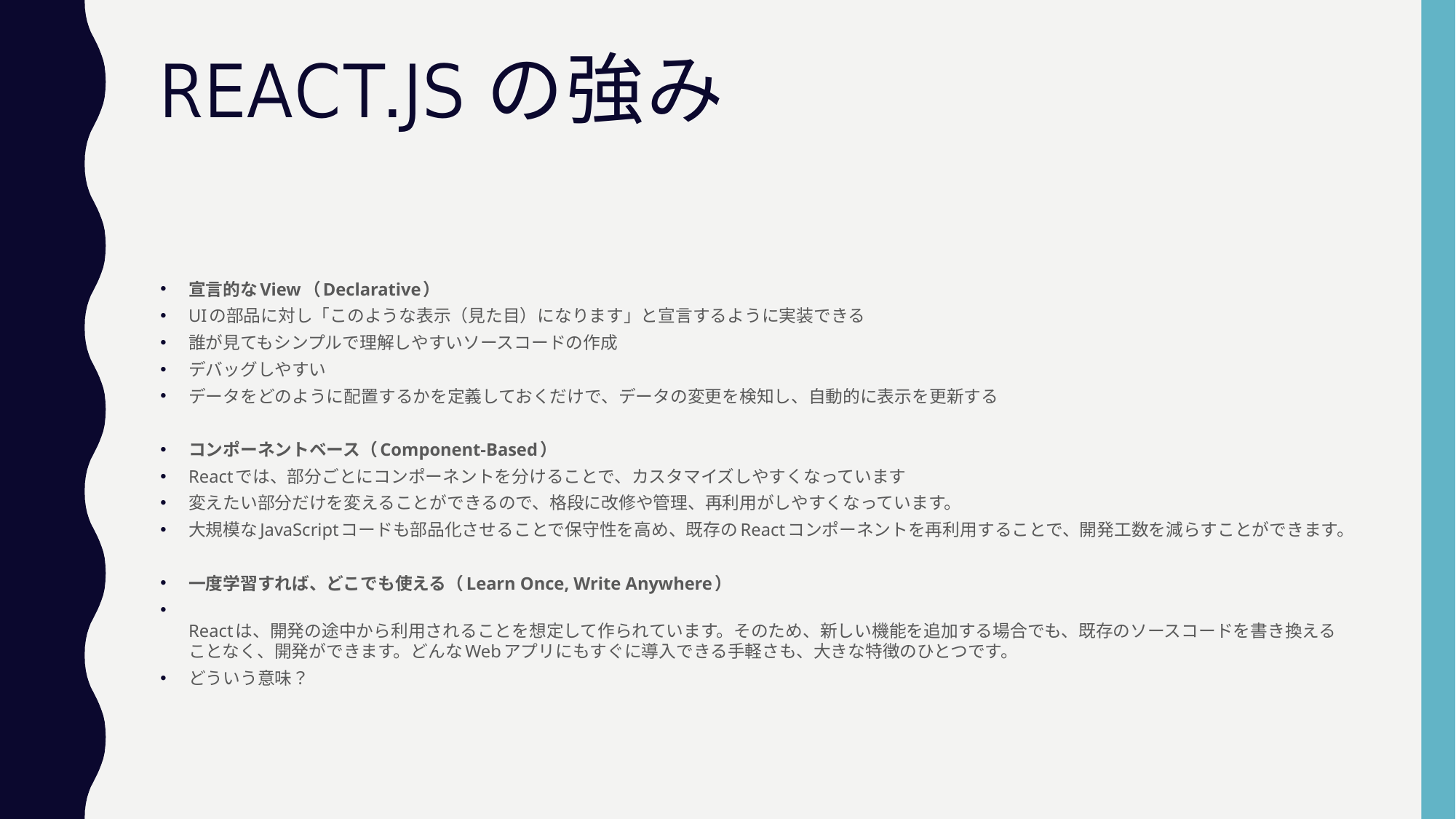

# React.jsの強み
宣言的なView（Declarative）
UIの部品に対し「このような表示（見た目）になります」と宣言するように実装できる
誰が見てもシンプルで理解しやすいソースコードの作成
デバッグしやすい
データをどのように配置するかを定義しておくだけで、データの変更を検知し、自動的に表示を更新する

コンポーネントベース（Component-Based）
Reactでは、部分ごとにコンポーネントを分けることで、カスタマイズしやすくなっています
変えたい部分だけを変えることができるので、格段に改修や管理、再利用がしやすくなっています。
大規模なJavaScriptコードも部品化させることで保守性を高め、既存のReactコンポーネントを再利用することで、開発工数を減らすことができます。

一度学習すれば、どこでも使える（Learn Once, Write Anywhere）
Reactは、開発の途中から利用されることを想定して作られています。そのため、新しい機能を追加する場合でも、既存のソースコードを書き換えることなく、開発ができます。どんなWebアプリにもすぐに導入できる手軽さも、大きな特徴のひとつです。
どういう意味？